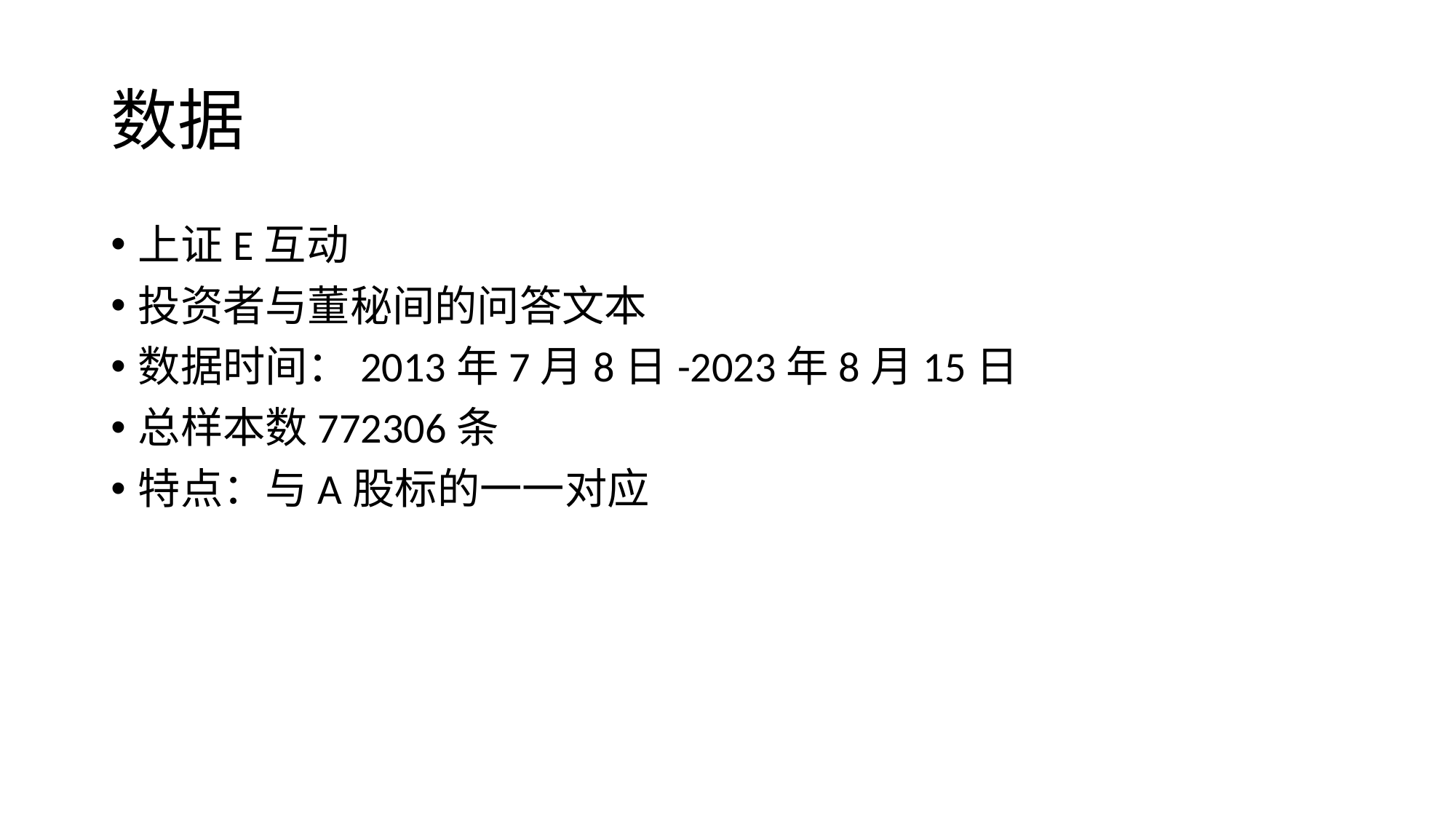

# 数据
上证E互动
投资者与董秘间的问答文本
数据时间：2013年7月8日-2023年8月15日
总样本数772306条
特点：与A股标的一一对应